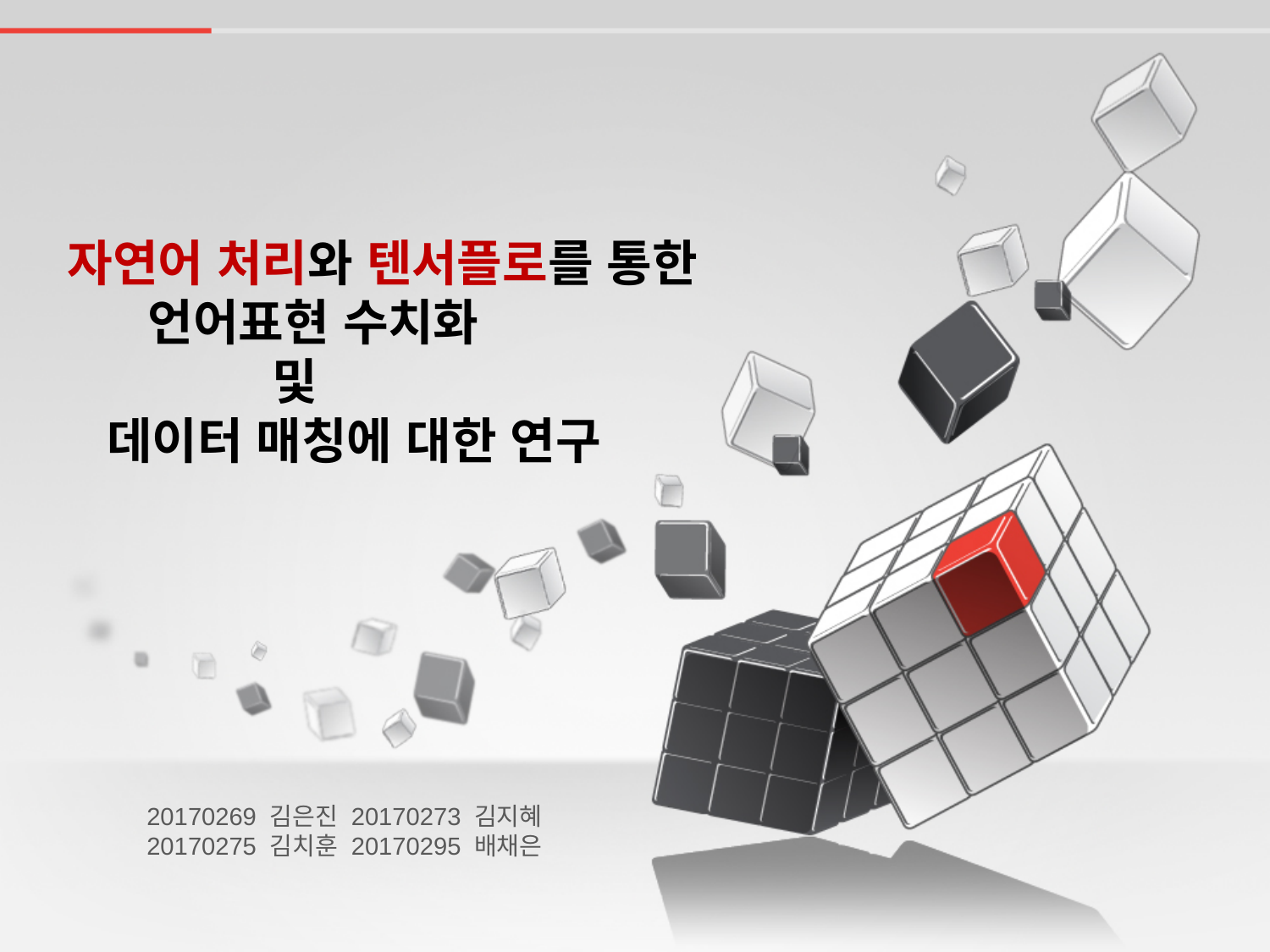

자연어 처리와 텐서플로를 통한
     언어표현 수치화
              및
  데이터 매칭에 대한 연구
20170269 김은진 20170273 김지혜
20170275 김치훈 20170295 배채은